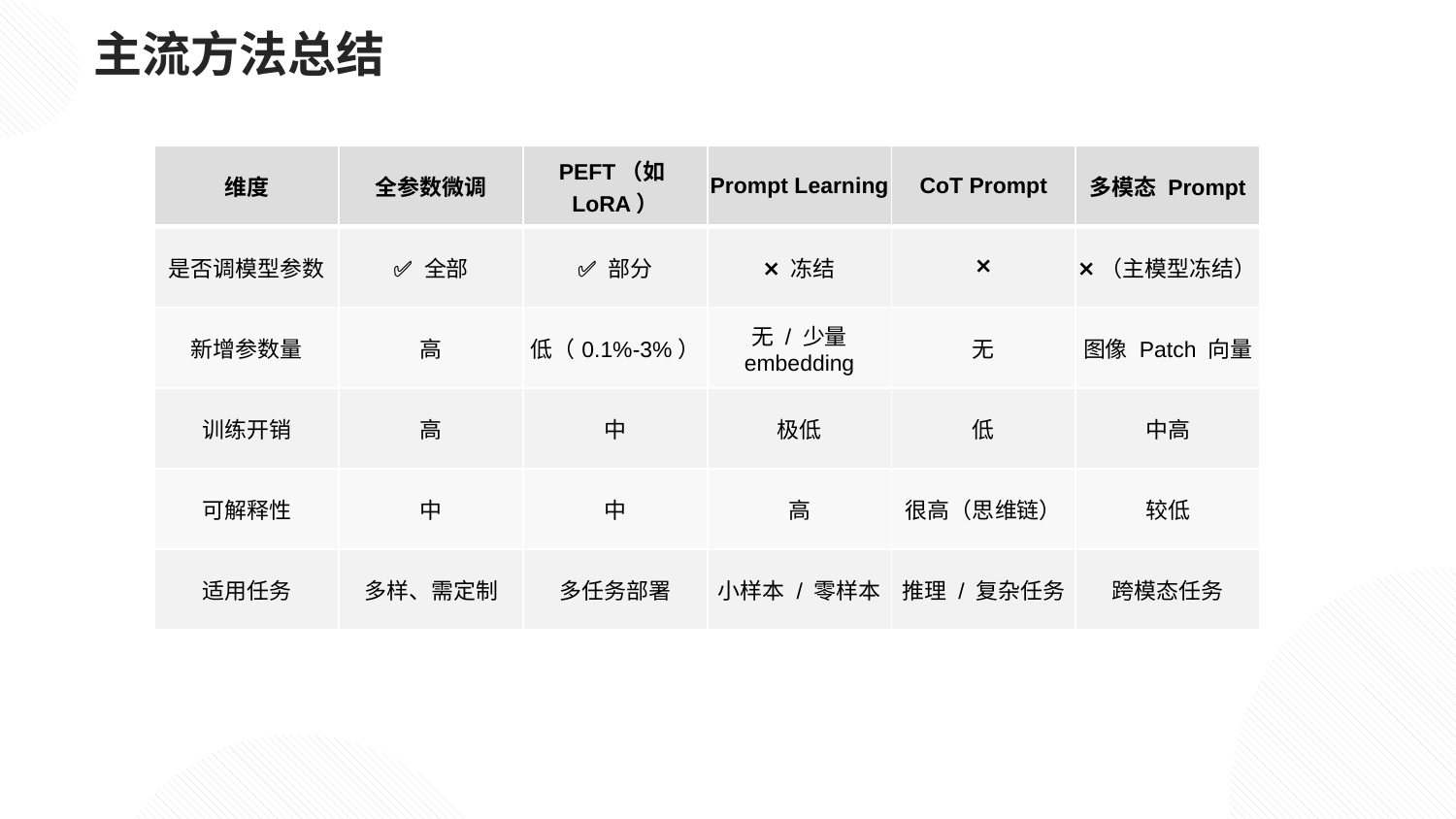

主流方法总结
| 维度 | 全参数微调 | PEFT（如LoRA） | Prompt Learning | CoT Prompt | 多模态 Prompt |
| --- | --- | --- | --- | --- | --- |
| 是否调模型参数 | ✅ 全部 | ✅ 部分 | ❌ 冻结 | ❌ | ❌（主模型冻结） |
| 新增参数量 | 高 | 低（0.1%-3%） | 无 / 少量 embedding | 无 | 图像 Patch 向量 |
| 训练开销 | 高 | 中 | 极低 | 低 | 中高 |
| 可解释性 | 中 | 中 | 高 | 很高（思维链） | 较低 |
| 适用任务 | 多样、需定制 | 多任务部署 | 小样本 / 零样本 | 推理 / 复杂任务 | 跨模态任务 |